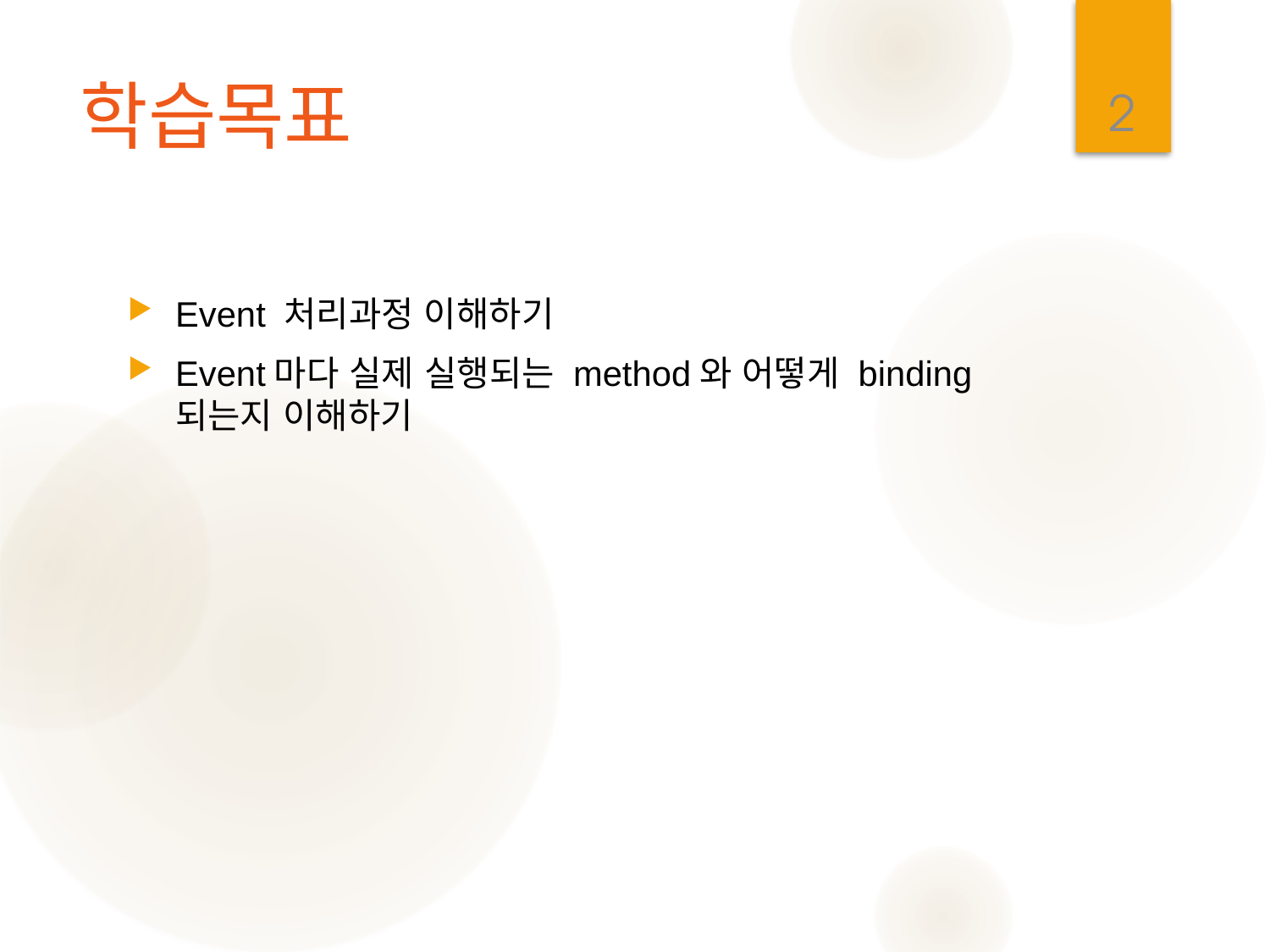

2
# 학습목표
Event 처리과정 이해하기
Event마다 실제 실행되는 method와 어떻게 binding되는지 이해하기